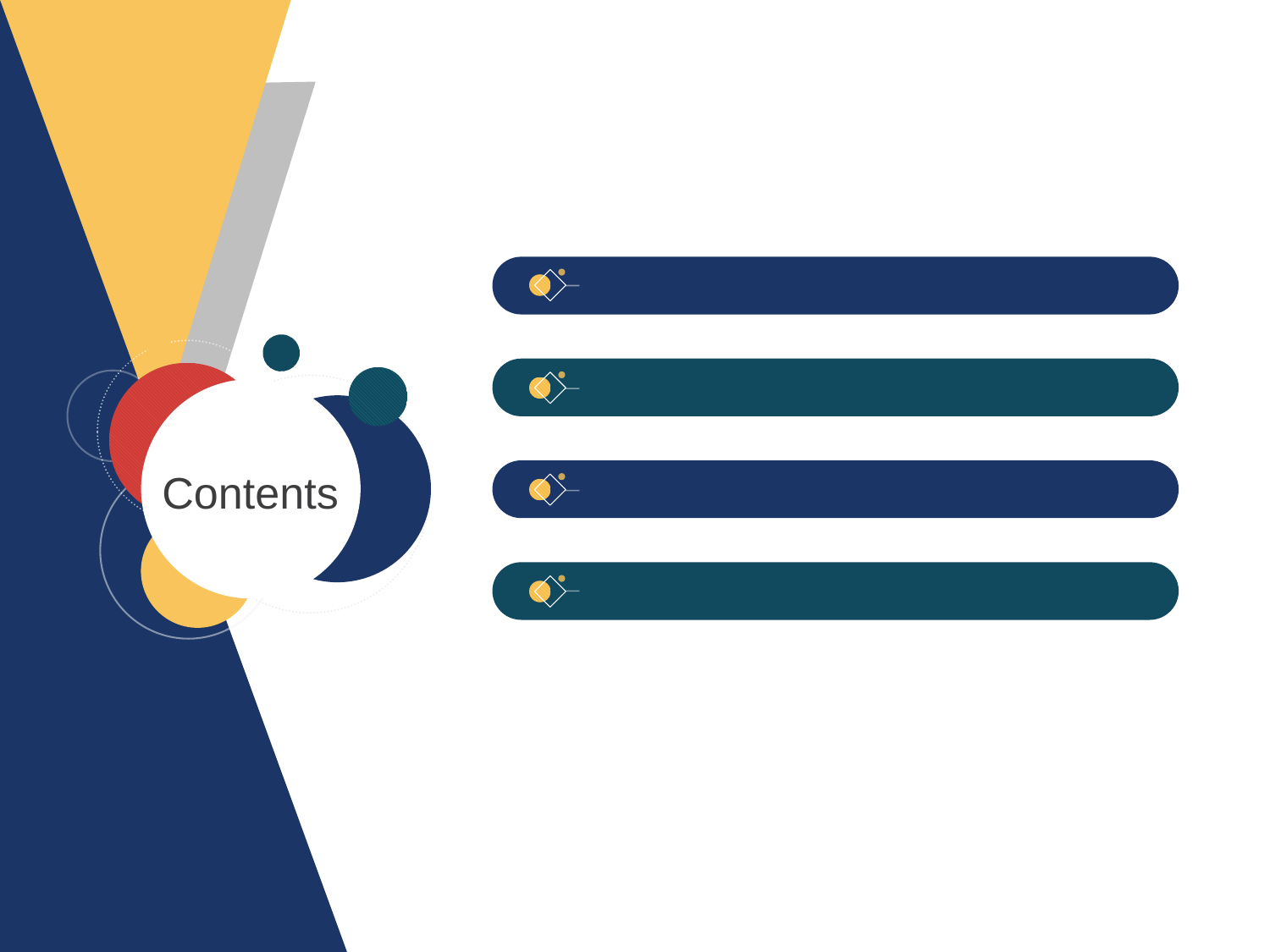

프로젝트  소개
데이터 베이스 소개
자바  소개
느낀점